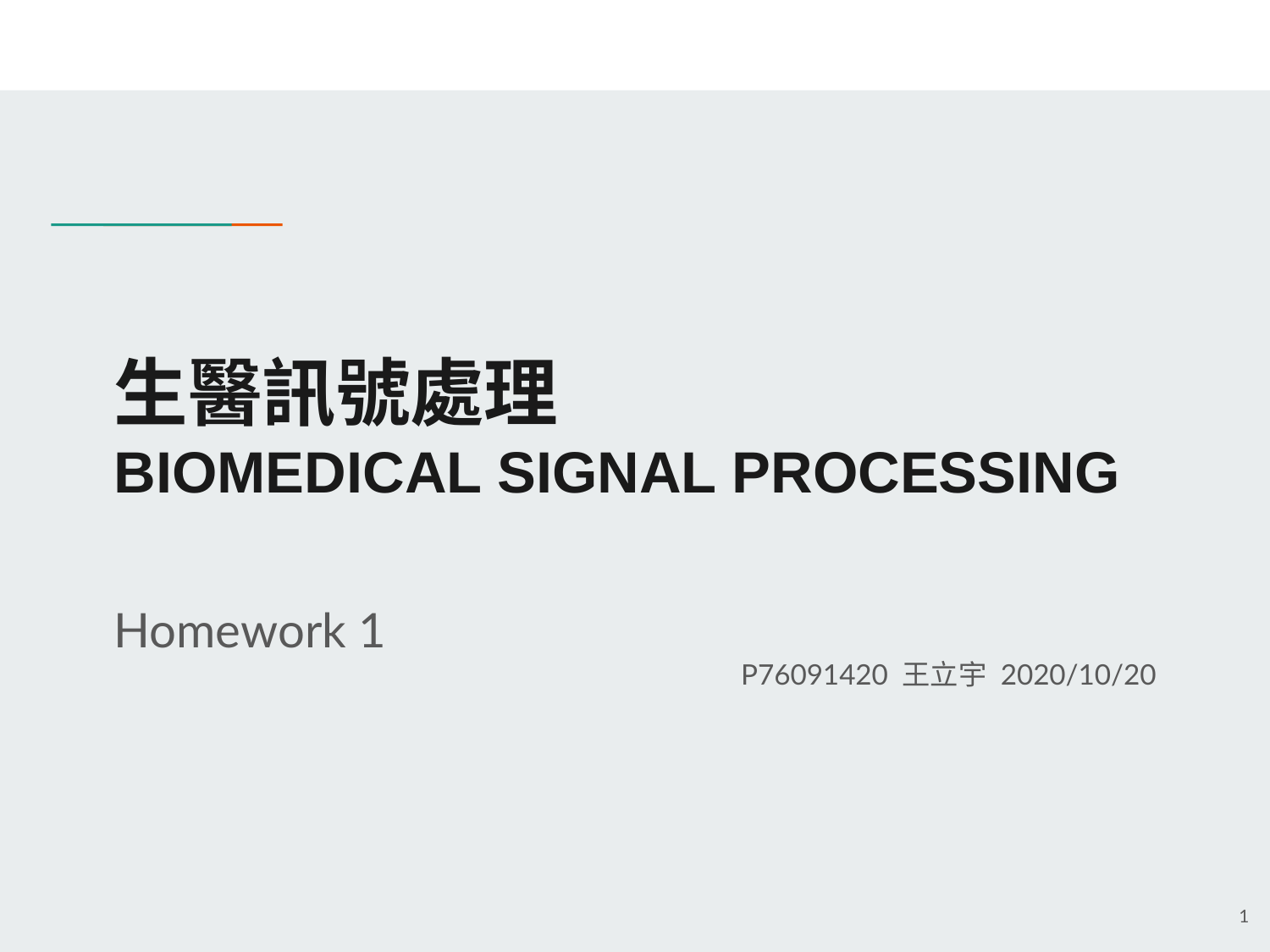

# 生醫訊號處理
BIOMEDICAL SIGNAL PROCESSING
Homework 1
P76091420 王立宇 2020/10/20

1